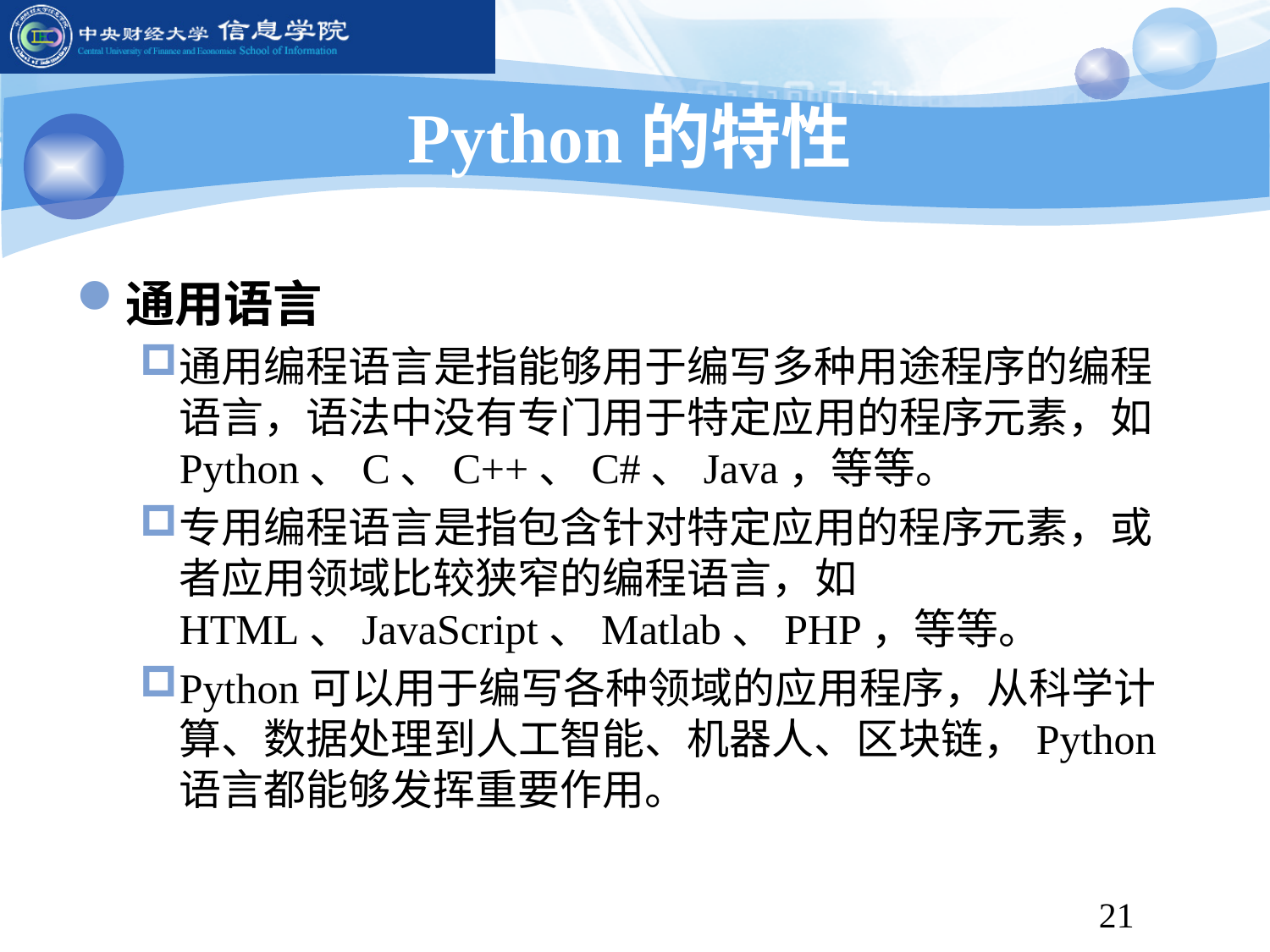

# Python的特性
通用语言
通用编程语言是指能够用于编写多种用途程序的编程语言，语法中没有专门用于特定应用的程序元素，如Python、C、C++、C#、Java，等等。
专用编程语言是指包含针对特定应用的程序元素，或者应用领域比较狭窄的编程语言，如HTML、JavaScript、Matlab、PHP，等等。
Python可以用于编写各种领域的应用程序，从科学计算、数据处理到人工智能、机器人、区块链，Python语言都能够发挥重要作用。